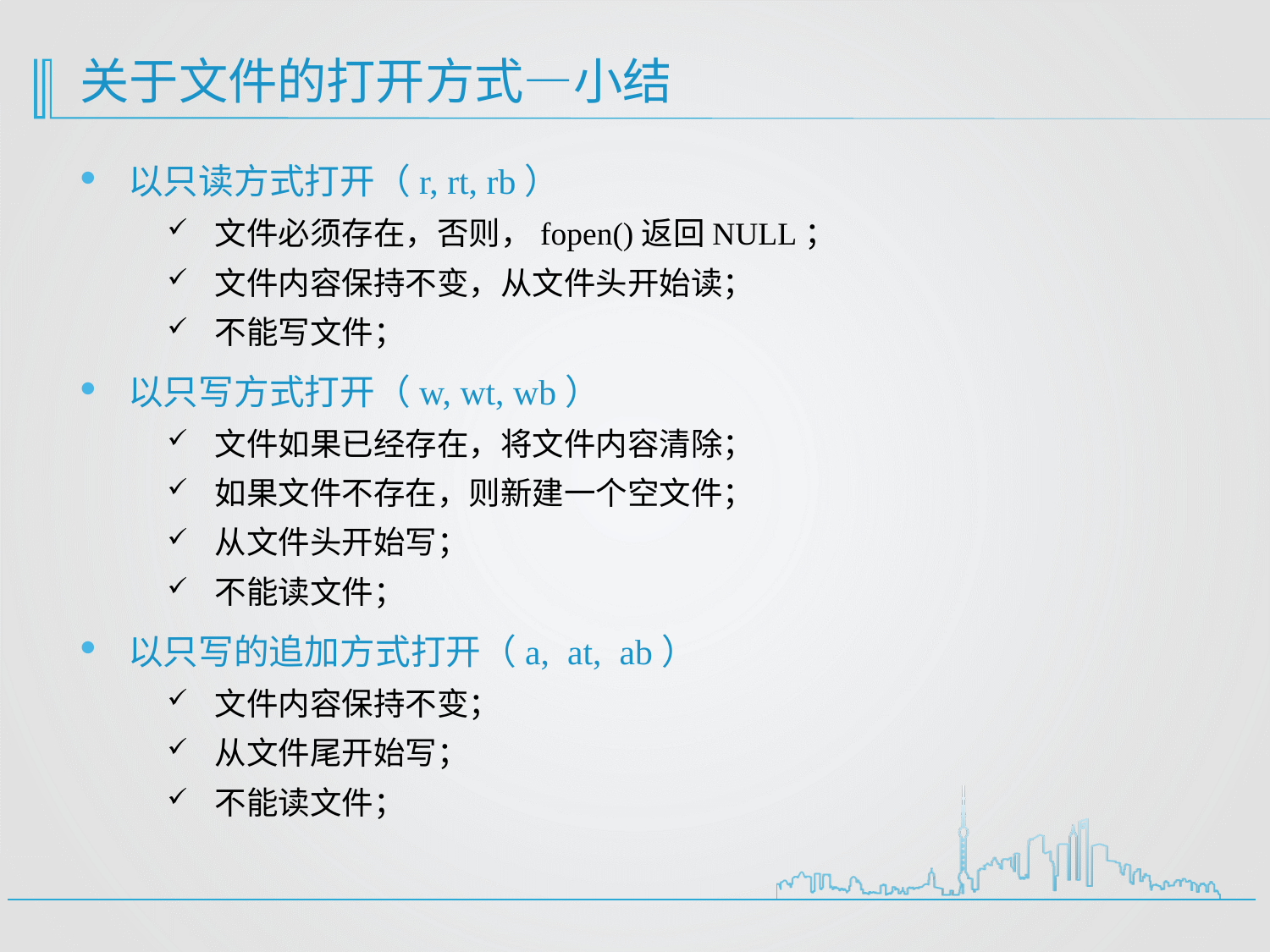

# 关于文件的打开方式—小结
以只读方式打开（r, rt, rb）
文件必须存在，否则，fopen()返回NULL；
文件内容保持不变，从文件头开始读；
不能写文件；
以只写方式打开（w, wt, wb）
文件如果已经存在，将文件内容清除；
如果文件不存在，则新建一个空文件；
从文件头开始写；
不能读文件；
以只写的追加方式打开（a,  at,  ab）
文件内容保持不变；
从文件尾开始写；
不能读文件；